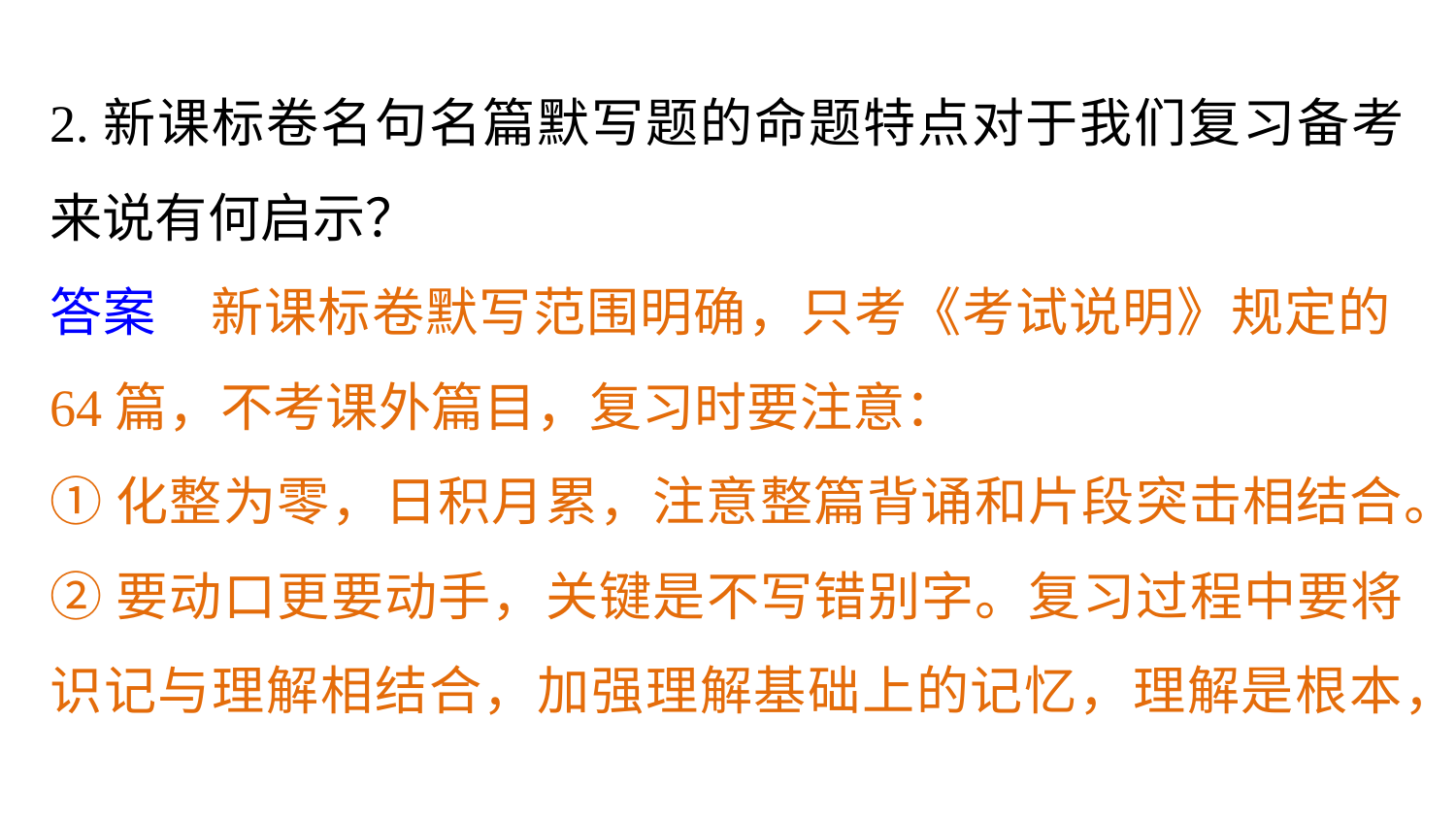

2.新课标卷名句名篇默写题的命题特点对于我们复习备考来说有何启示？
答案　新课标卷默写范围明确，只考《考试说明》规定的64篇，不考课外篇目，复习时要注意：
①化整为零，日积月累，注意整篇背诵和片段突击相结合。
②要动口更要动手，关键是不写错别字。复习过程中要将识记与理解相结合，加强理解基础上的记忆，理解是根本，